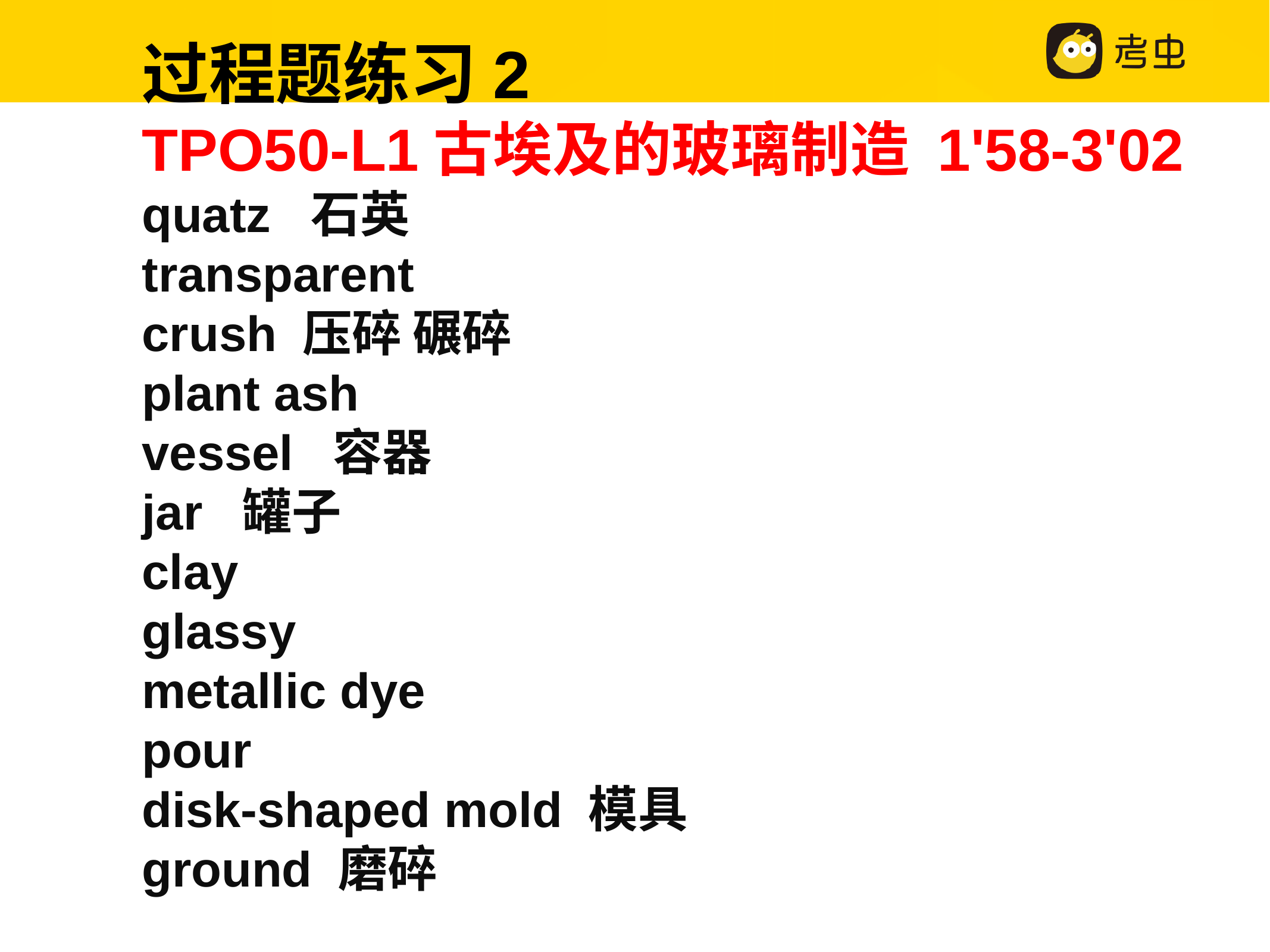

过程题练习2
TPO50-L1古埃及的玻璃制造 1'58-3'02
quatz  石英
transparent
crush 压碎 碾碎
plant ash
vessel  容器
jar  罐子
clay
glassy
metallic dye
pour
disk-shaped mold 模具
ground 磨碎